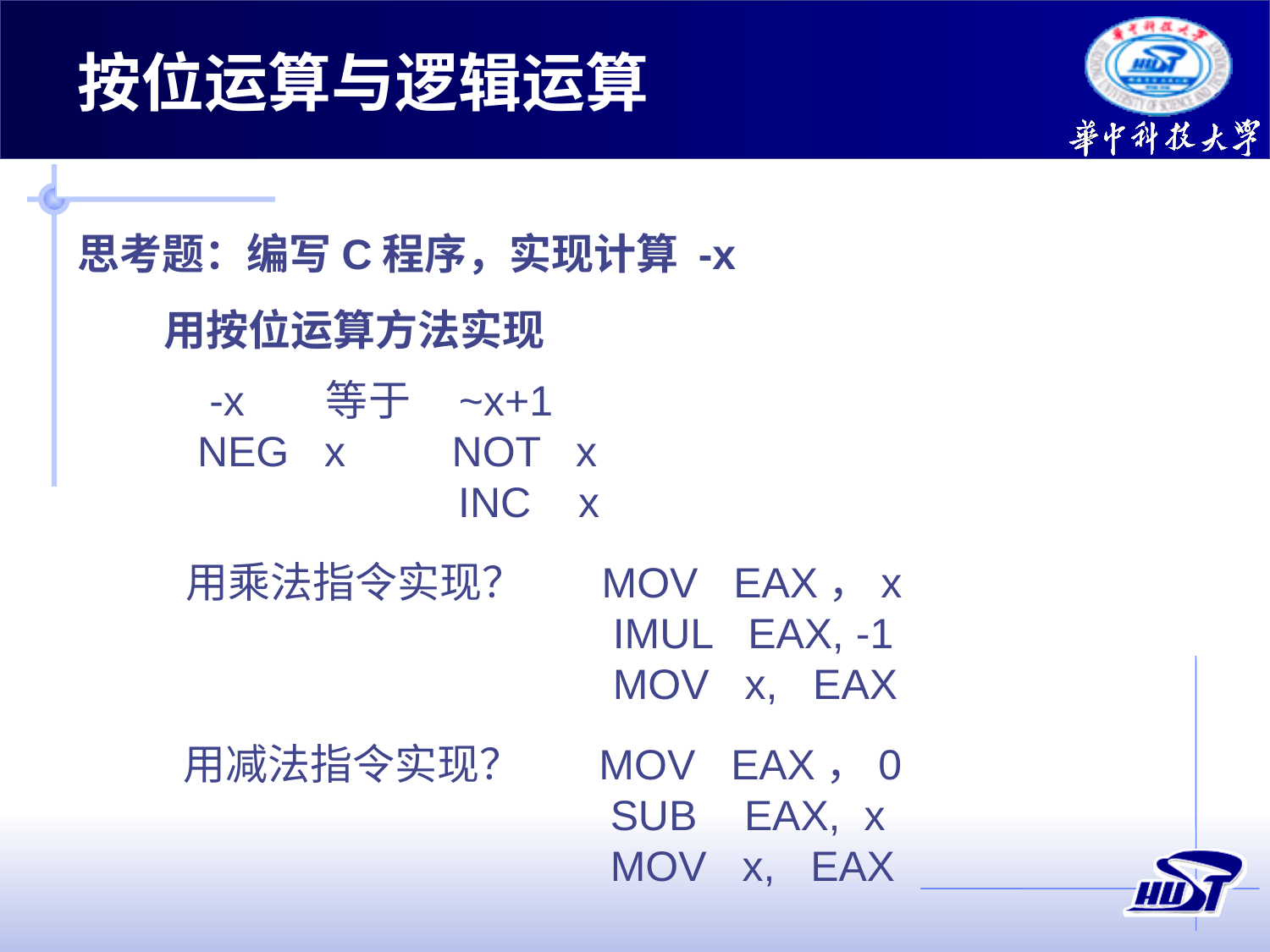

按位运算与逻辑运算
思考题：编写C程序，实现计算 -x
        用按位运算方法实现
 -x      等于    ~x+1
NEG   x         NOT   x
                      INC    x
用乘法指令实现？       MOV   EAX，x
                                    IMUL   EAX, -1
                                    MOV   x,   EAX
用减法指令实现？       MOV   EAX，0
                                    SUB    EAX,  x
                                    MOV   x,   EAX